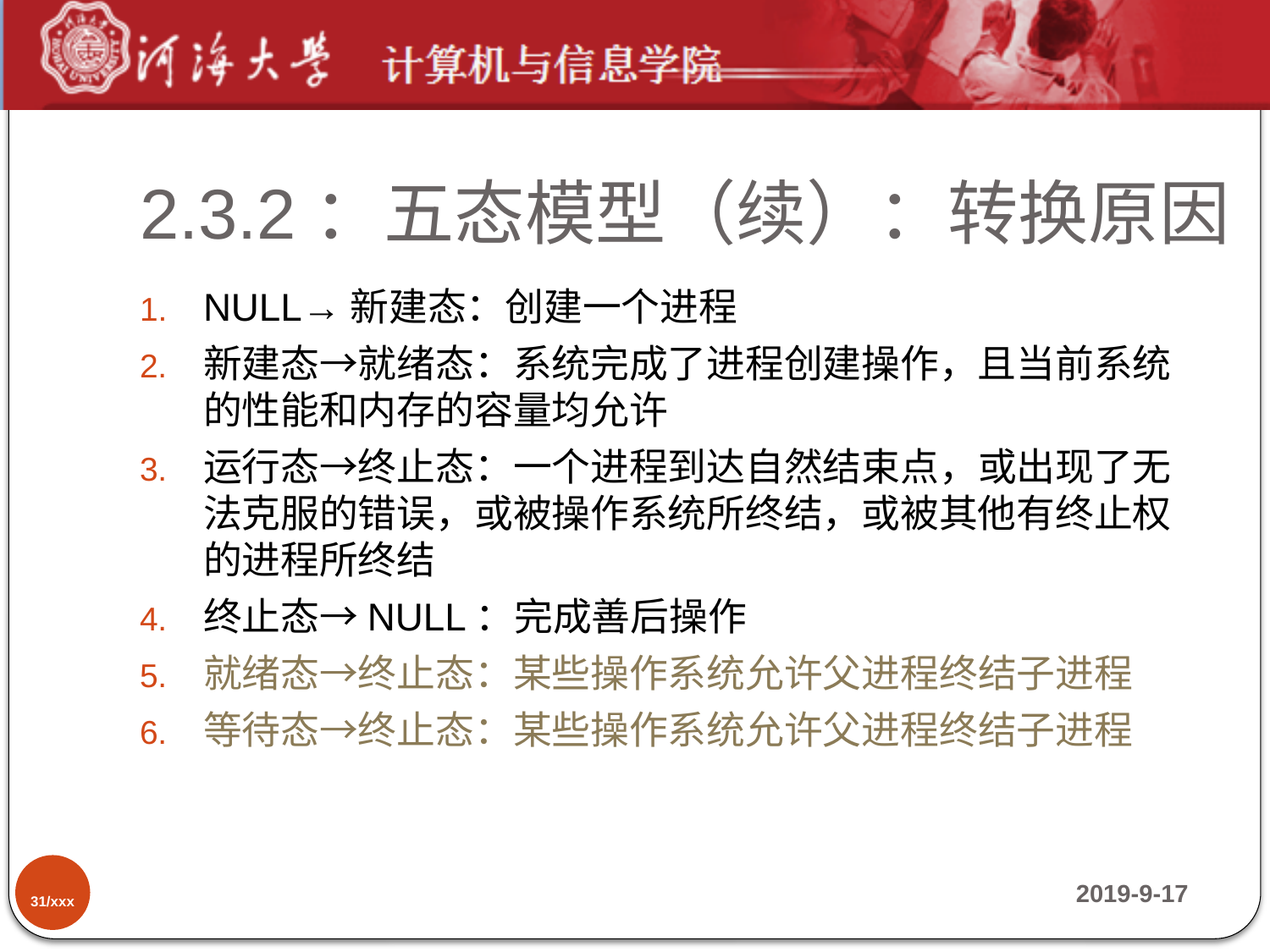

# 2.3.2：五态模型（续）：转换原因
NULL→新建态：创建一个进程
新建态→就绪态：系统完成了进程创建操作，且当前系统的性能和内存的容量均允许
运行态→终止态：一个进程到达自然结束点，或出现了无法克服的错误，或被操作系统所终结，或被其他有终止权的进程所终结
终止态→NULL：完成善后操作
就绪态→终止态：某些操作系统允许父进程终结子进程
等待态→终止态：某些操作系统允许父进程终结子进程

31/xxx
2019-9-17